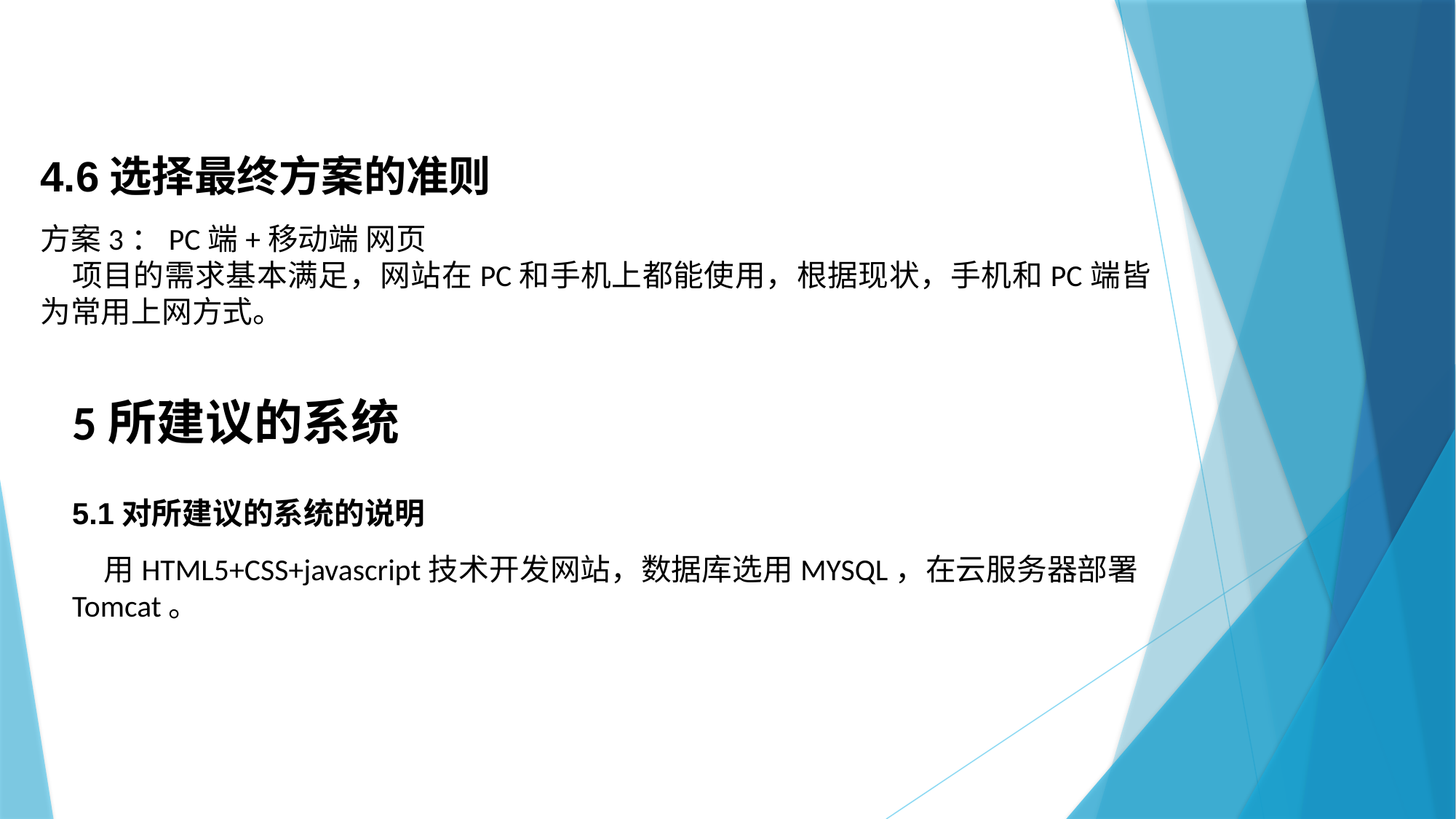

4.6选择最终方案的准则
方案3：PC端+移动端 网页
项目的需求基本满足，网站在PC和手机上都能使用，根据现状，手机和PC端皆为常用上网方式。

5所建议的系统
5.1对所建议的系统的说明
用HTML5+CSS+javascript技术开发网站，数据库选用MYSQL，在云服务器部署Tomcat。